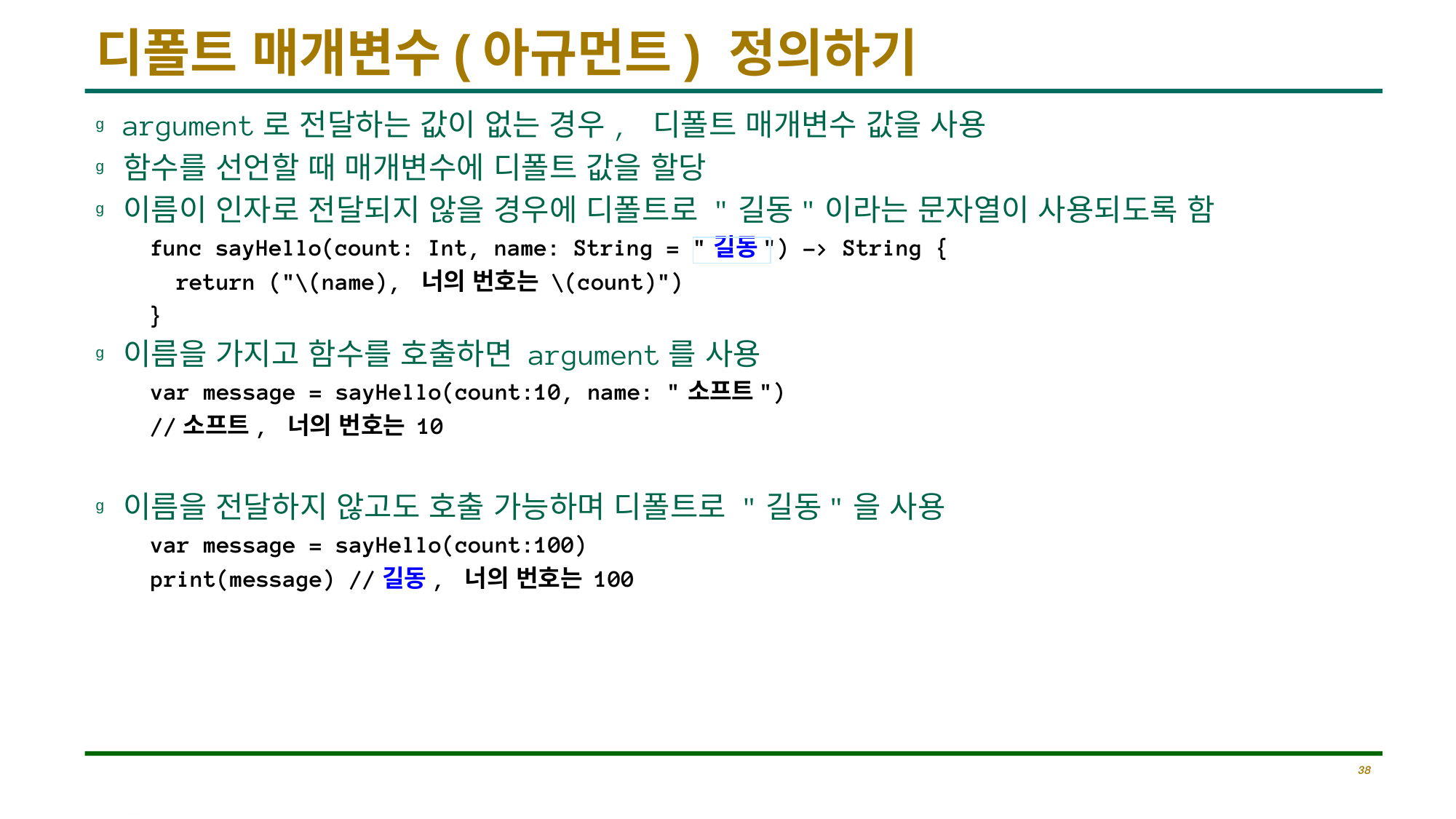

# 디폴트 매개변수(아규먼트) 정의하기
argument로 전달하는 값이 없는 경우, 디폴트 매개변수 값을 사용
함수를 선언할 때 매개변수에 디폴트 값을 할당
이름이 인자로 전달되지 않을 경우에 디폴트로 "길동"이라는 문자열이 사용되도록 함
func sayHello(count: Int, name: String = "길동") -> String {
  return ("\(name), 너의 번호는 \(count)")
}
이름을 가지고 함수를 호출하면 argument를 사용
var message = sayHello(count:10, name: "소프트")
//소프트, 너의 번호는 10

이름을 전달하지 않고도 호출 가능하며 디폴트로 "길동"을 사용
var message = sayHello(count:100)
print(message) //길동, 너의 번호는 100